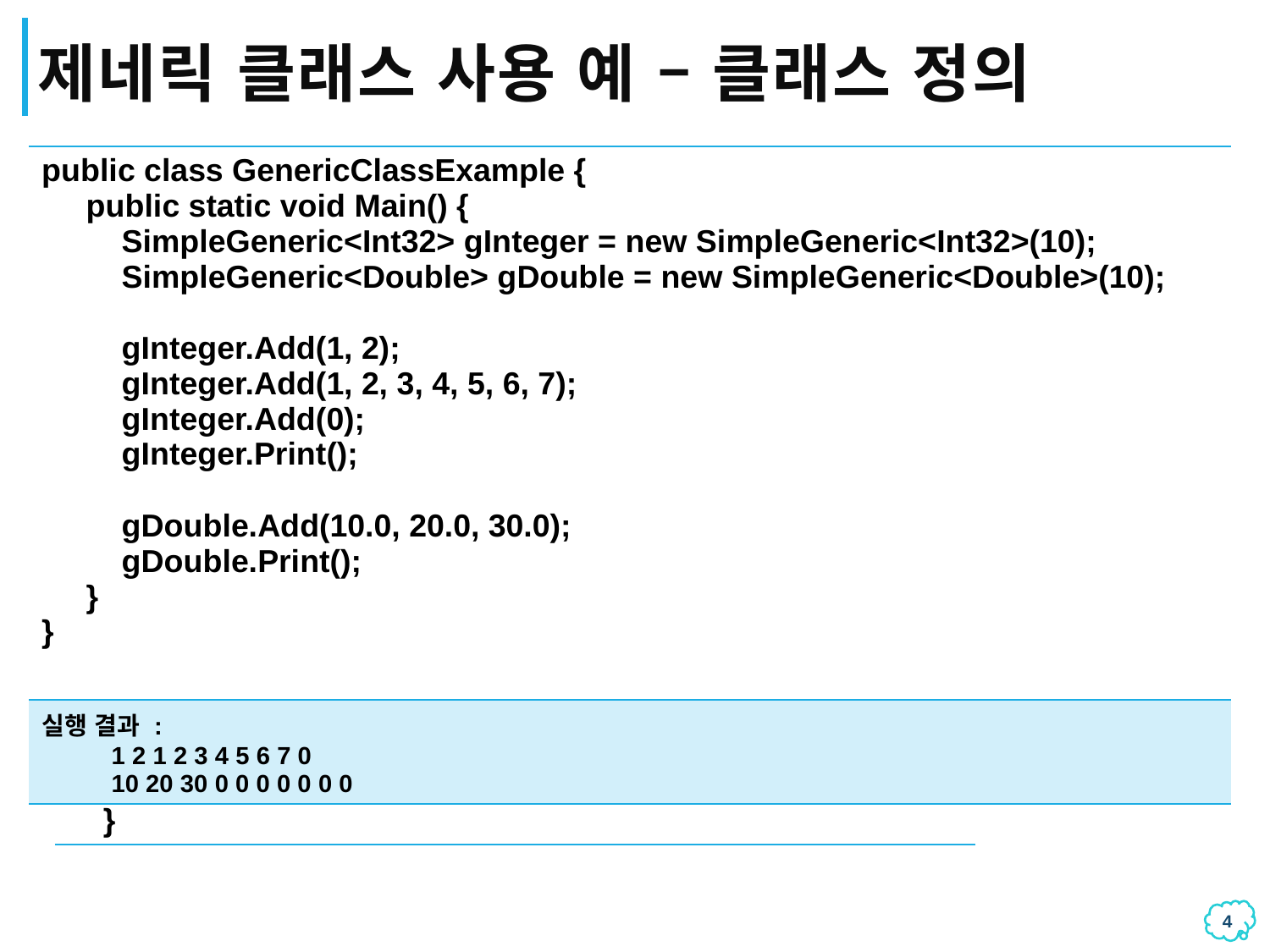

# 제네릭 클래스 사용 예 – 클래스 정의
| public class GenericClassExample { public static void Main() { SimpleGeneric<Int32> gInteger = new SimpleGeneric<Int32>(10); SimpleGeneric<Double> gDouble = new SimpleGeneric<Double>(10); gInteger.Add(1, 2); gInteger.Add(1, 2, 3, 4, 5, 6, 7); gInteger.Add(0); gInteger.Print(); gDouble.Add(10.0, 20.0, 30.0); gDouble.Print(); } } |
| --- |
| 실행 결과 : 1 2 1 2 3 4 5 6 7 0 10 20 30 0 0 0 0 0 0 0 |
| using System; //<T1, T2,..> ‘,’로 구분하여 여러 개 매개변수 사용 가능 class SimpleGeneric<T> { private T[] values; private int index; public SimpleGeneric(int len) { // Constructor values = new T[len]; index = 0; } public void Add(params T[] args) { foreach (T e in args) values[index++] = e; } public void Print() { foreach (T e in values) Console.Write(e + " "); Console.WriteLine(); } } |
| --- |
4